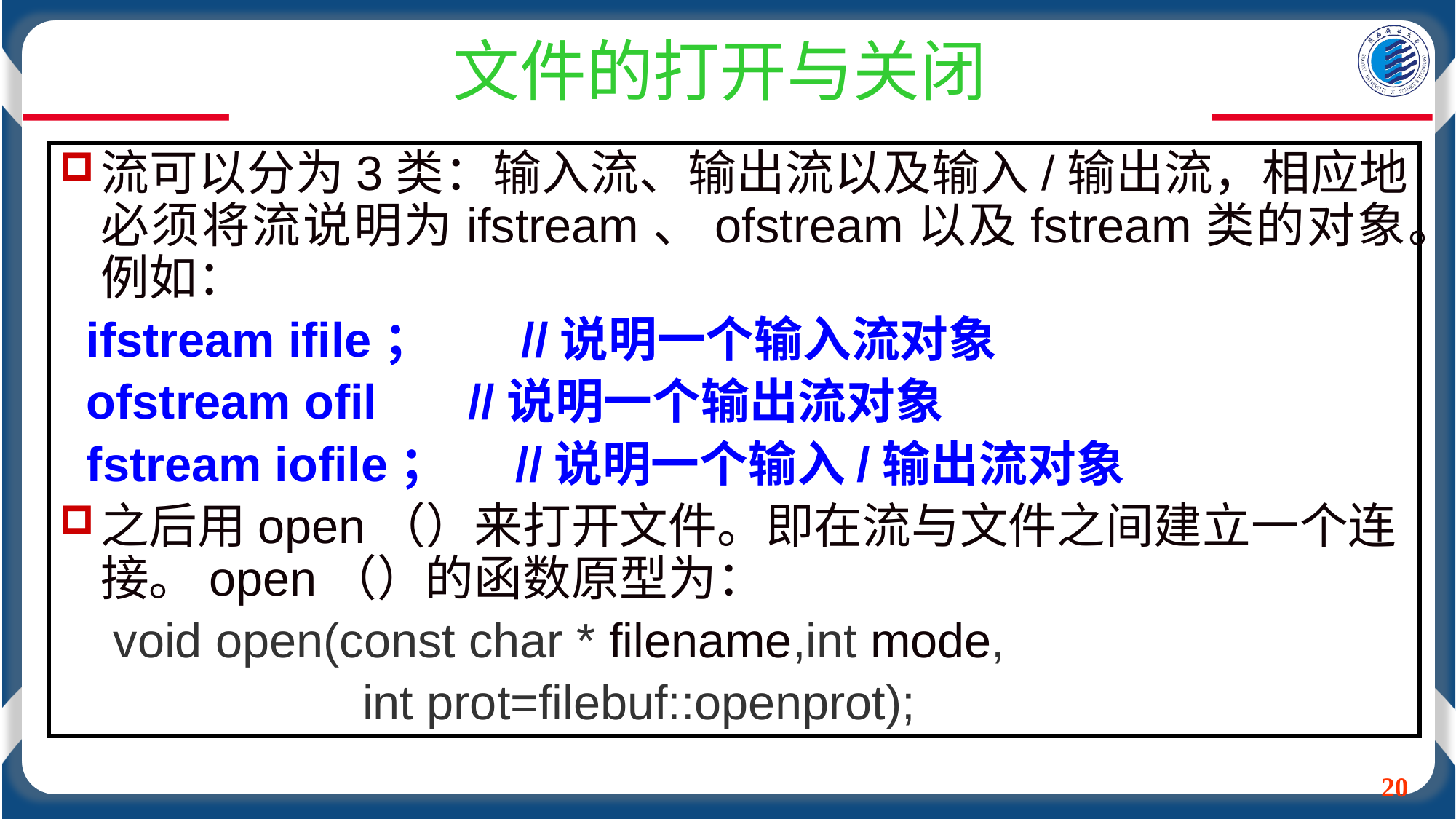

# 文件的打开与关闭
流可以分为3类：输入流、输出流以及输入/输出流，相应地必须将流说明为ifstream、ofstream以及fstream类的对象。例如：
  ifstream ifile；       //说明一个输入流对象
  ofstream ofil   	   //说明一个输出流对象
  fstream iofile；     //说明一个输入/输出流对象
之后用open（）来打开文件。即在流与文件之间建立一个连接。open（）的函数原型为：
    void open(const char * filename,int mode,
　　　　　　int prot=filebuf::openprot);
20